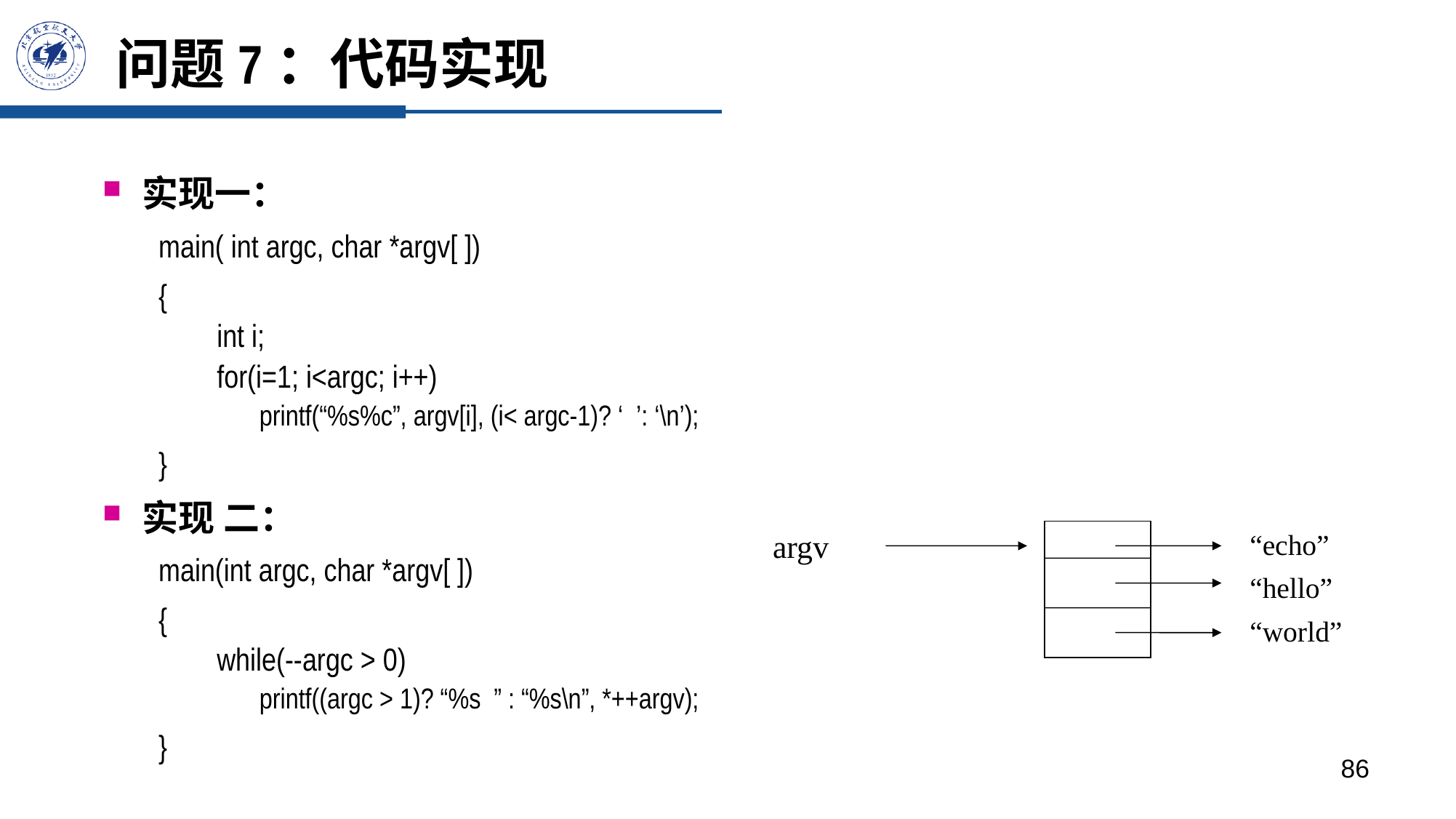

# 问题7：代码实现
实现一：
main( int argc, char *argv[ ])
{
int i;
for(i=1; i<argc; i++)
    printf(“%s%c”, argv[i], (i< argc-1)? ‘  ’: ‘\n’);
}
实现 二：
main(int argc, char *argv[ ])
{
while(--argc > 0)
    printf((argc > 1)? “%s  ” : “%s\n”, *++argv);
}
argv

“echo”

“hello”

“world”

86